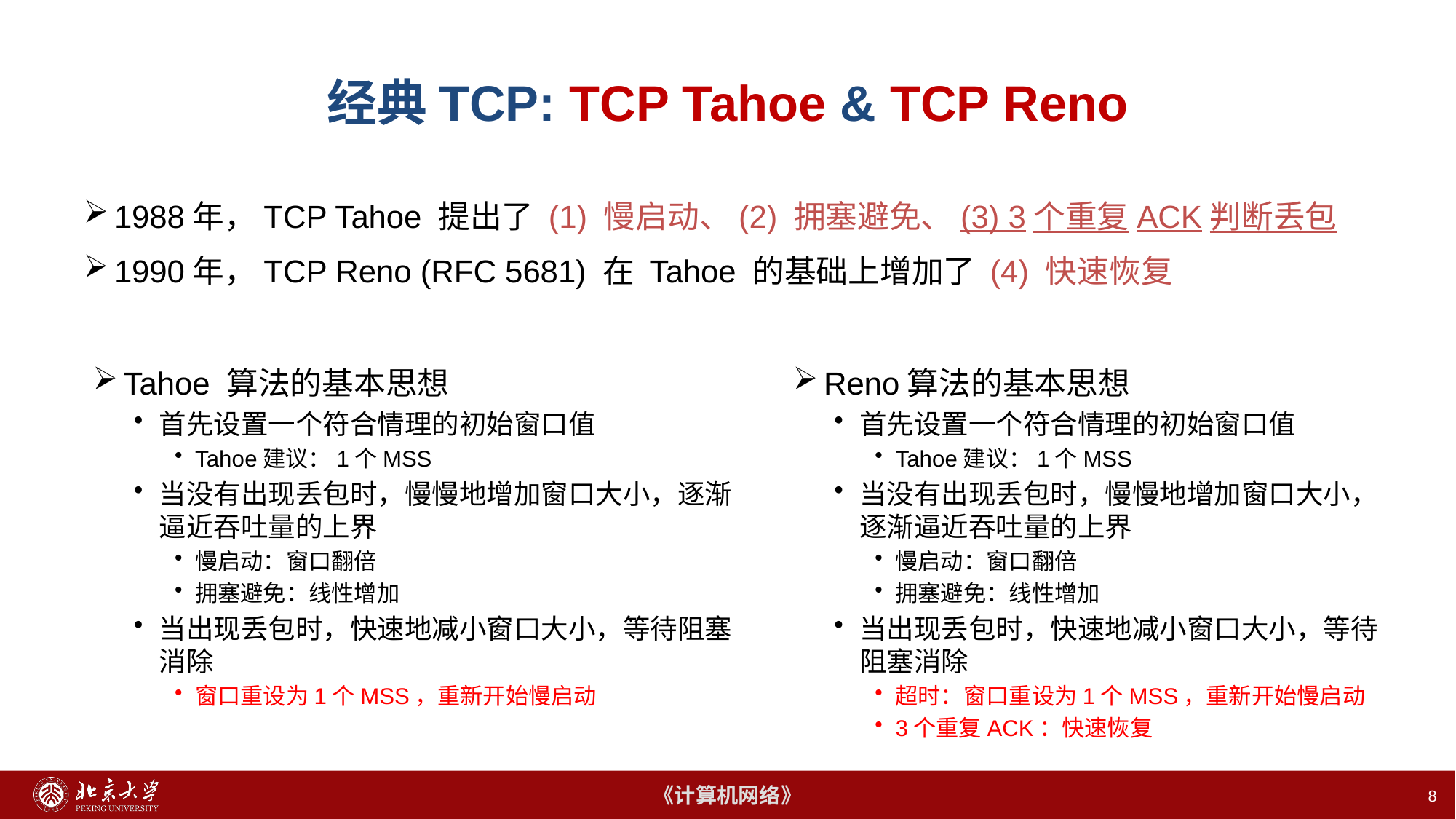

# 经典TCP: TCP Tahoe & TCP Reno
1988年，TCP Tahoe 提出了 (1) 慢启动、(2) 拥塞避免、(3) 3个重复ACK判断丢包
1990年，TCP Reno (RFC 5681) 在 Tahoe 的基础上增加了 (4) 快速恢复
Tahoe 算法的基本思想
首先设置一个符合情理的初始窗口值
Tahoe建议：1个MSS
当没有出现丢包时，慢慢地增加窗口大小，逐渐逼近吞吐量的上界
慢启动：窗口翻倍
拥塞避免：线性增加
当出现丢包时，快速地减小窗口大小，等待阻塞消除
窗口重设为1个MSS，重新开始慢启动
Reno算法的基本思想
首先设置一个符合情理的初始窗口值
Tahoe建议：1个MSS
当没有出现丢包时，慢慢地增加窗口大小，逐渐逼近吞吐量的上界
慢启动：窗口翻倍
拥塞避免：线性增加
当出现丢包时，快速地减小窗口大小，等待阻塞消除
超时：窗口重设为1个MSS，重新开始慢启动
3个重复ACK：快速恢复
8